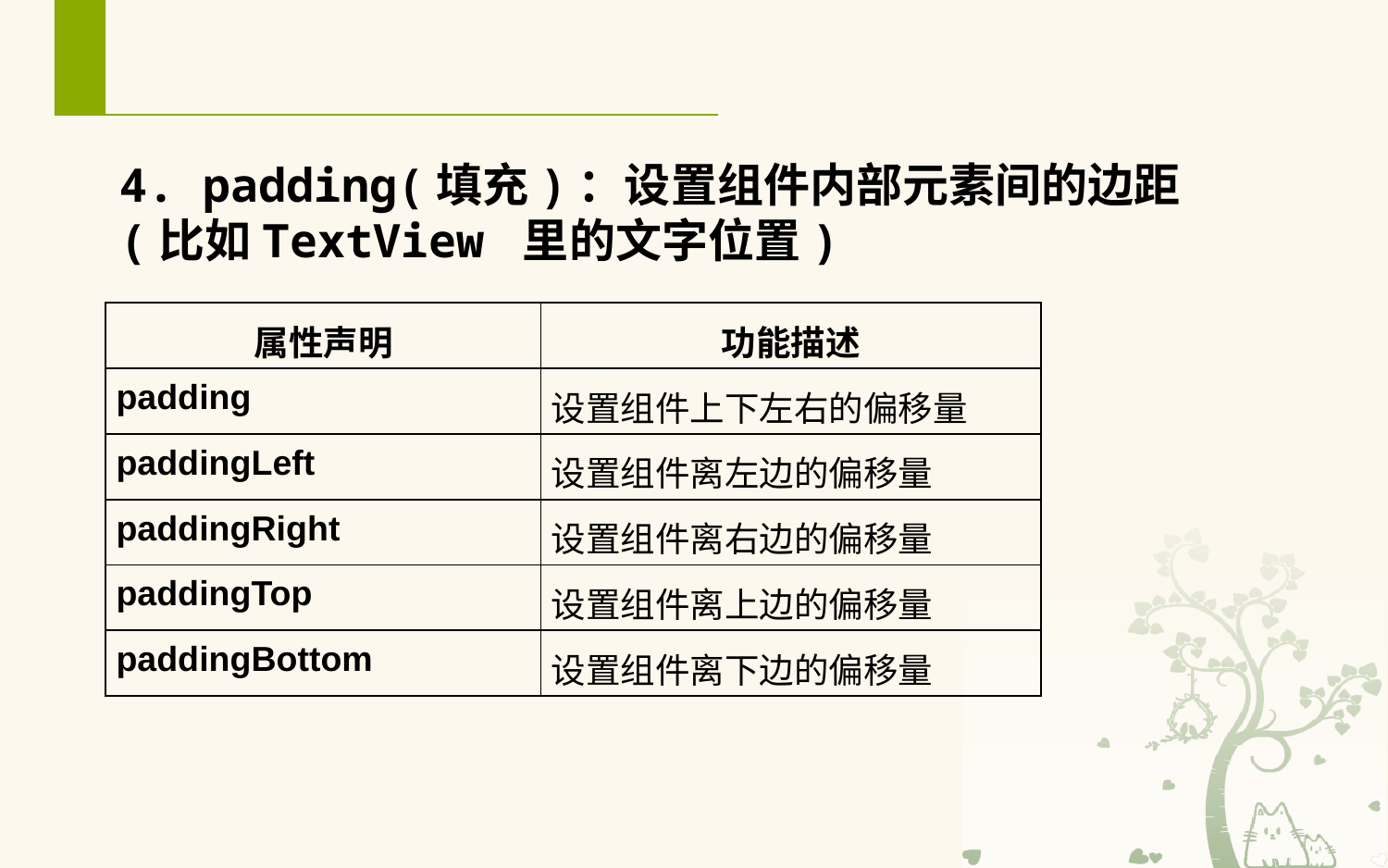

# 3.4.2相对布局（RelativeLayout）
4. padding(填充)：设置组件内部元素间的边距(比如TextView 里的文字位置)
| 属性声明 | 功能描述 |
| --- | --- |
| padding | 设置组件上下左右的偏移量 |
| paddingLeft | 设置组件离左边的偏移量 |
| paddingRight | 设置组件离右边的偏移量 |
| paddingTop | 设置组件离上边的偏移量 |
| paddingBottom | 设置组件离下边的偏移量 |